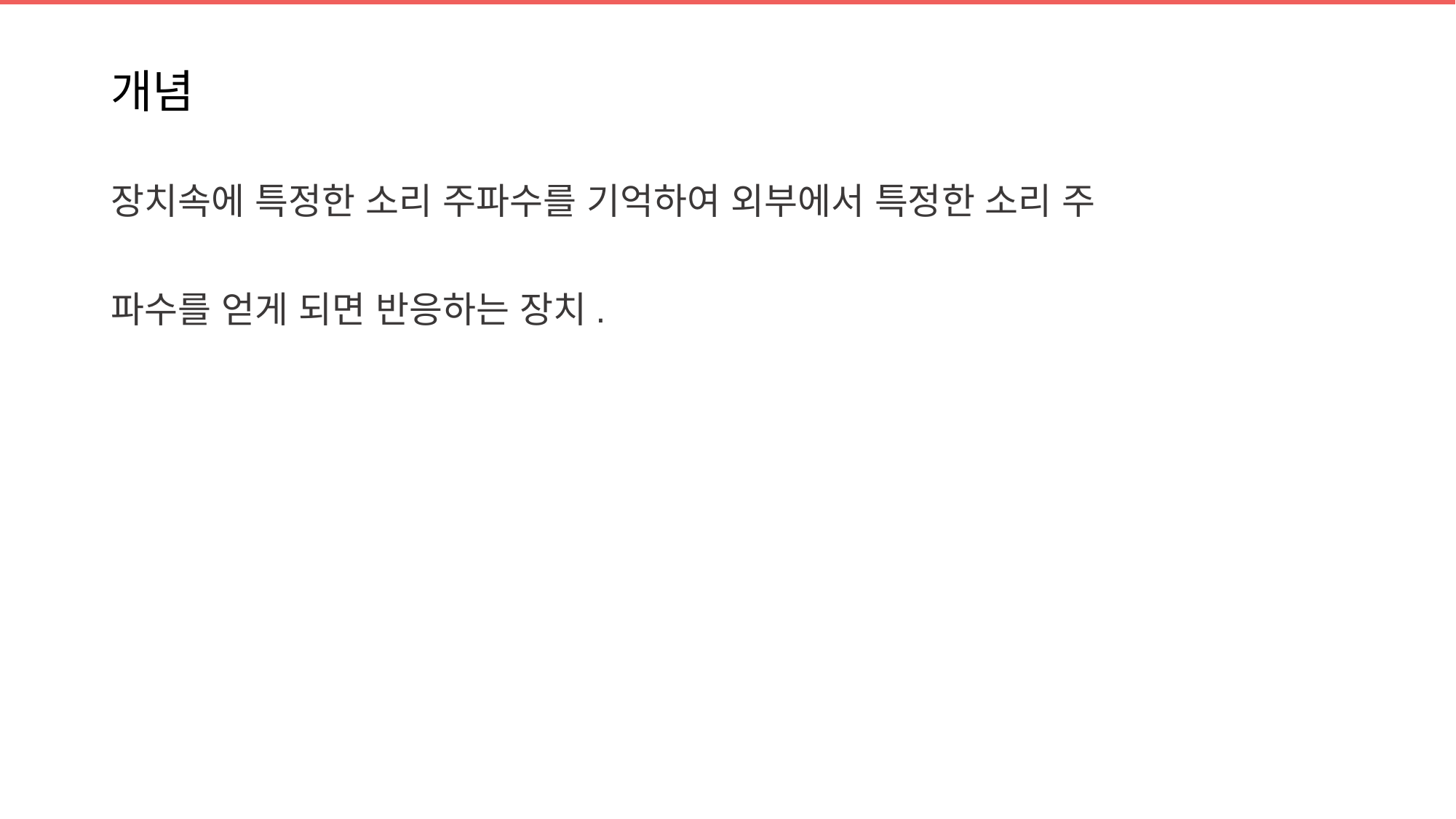

# 개념
장치속에 특정한 소리 주파수를 기억하여 외부에서 특정한 소리 주

파수를 얻게 되면 반응하는 장치.